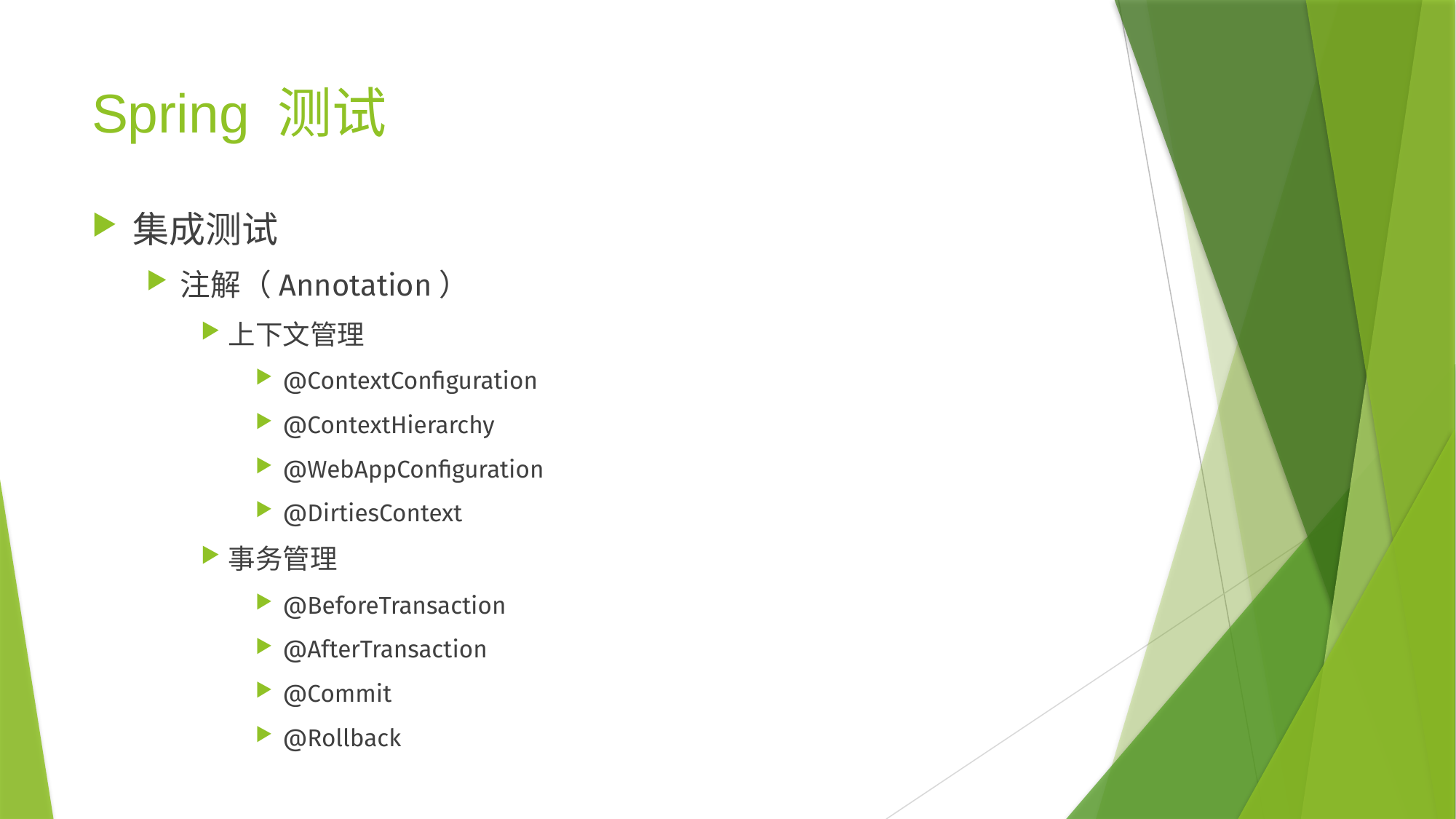

# Spring 测试
集成测试
注解（Annotation）
上下文管理
@ContextConfiguration
@ContextHierarchy
@WebAppConfiguration
@DirtiesContext
事务管理
@BeforeTransaction
@AfterTransaction
@Commit
@Rollback